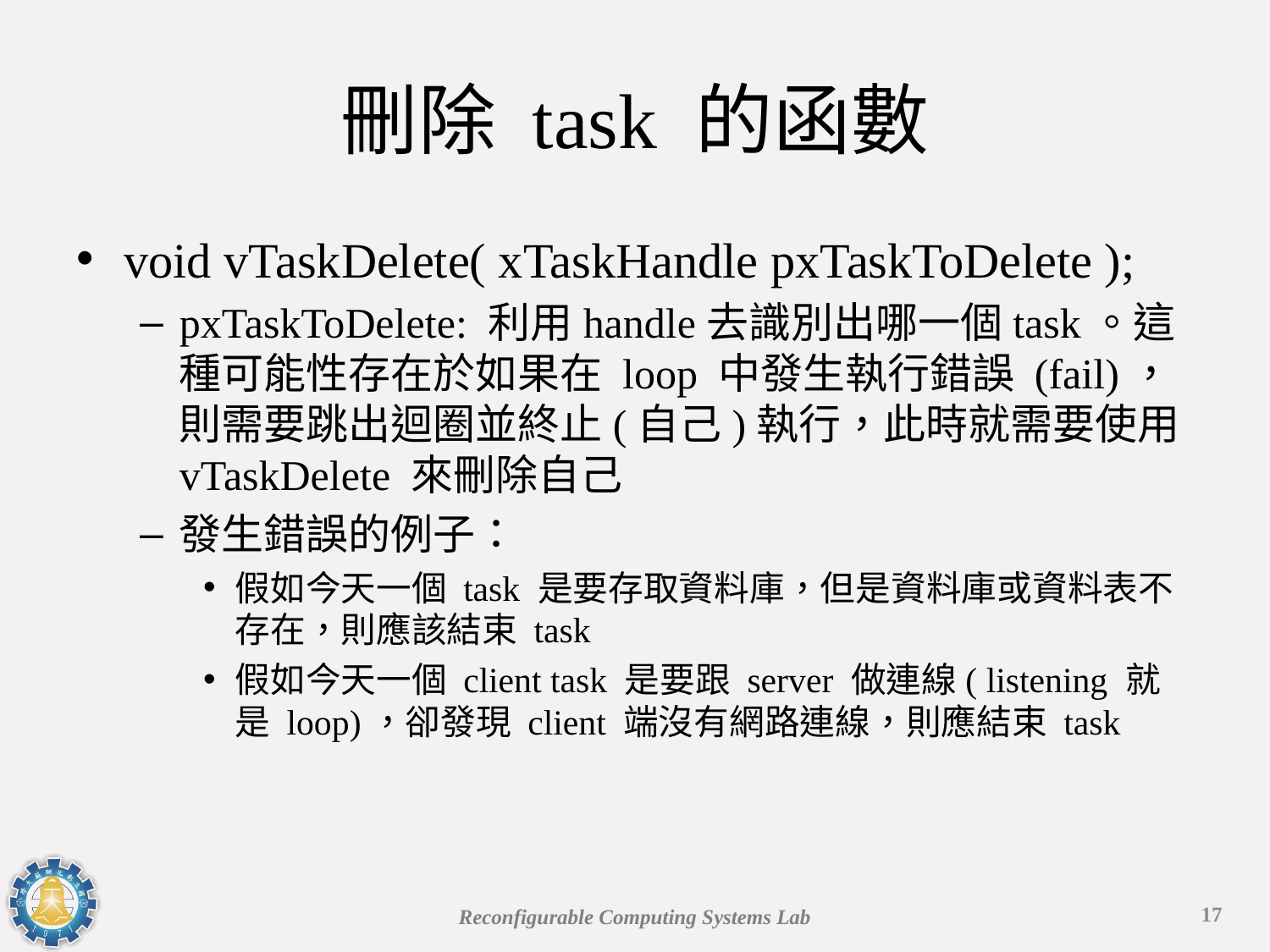

# 刪除 task 的函數
void vTaskDelete( xTaskHandle pxTaskToDelete );
pxTaskToDelete: 利用handle去識別出哪一個task。這種可能性存在於如果在 loop 中發生執行錯誤 (fail)，則需要跳出迴圈並終止(自己)執行，此時就需要使用 vTaskDelete 來刪除自己
發生錯誤的例子：
假如今天一個 task 是要存取資料庫，但是資料庫或資料表不存在，則應該結束 task
假如今天一個 client task 是要跟 server 做連線( listening 就是 loop)，卻發現 client 端沒有網路連線，則應結束 task
17